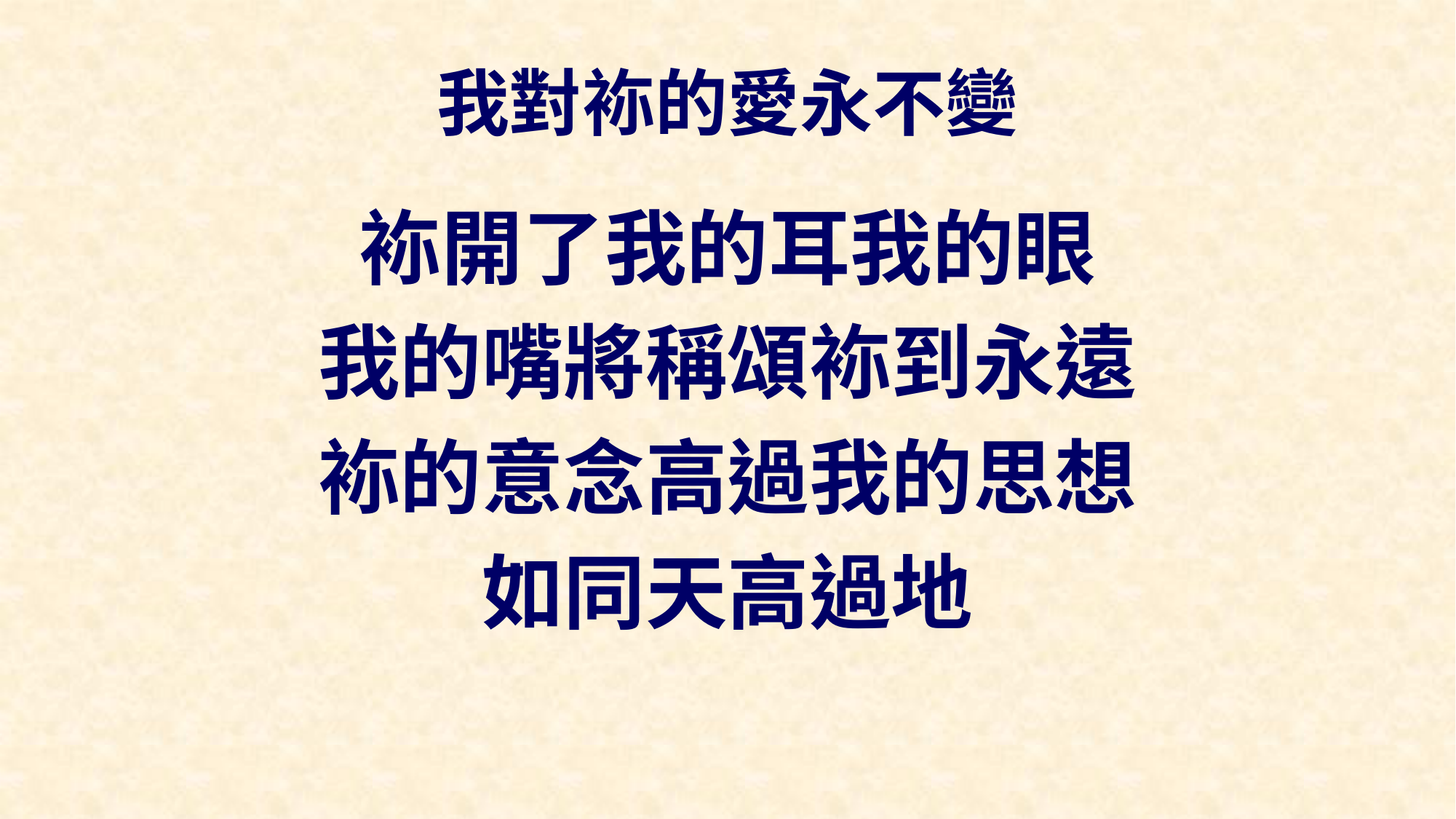

# 我對袮的愛永不變
袮開了我的耳我的眼
我的嘴將稱頌袮到永遠
袮的意念高過我的思想
如同天高過地